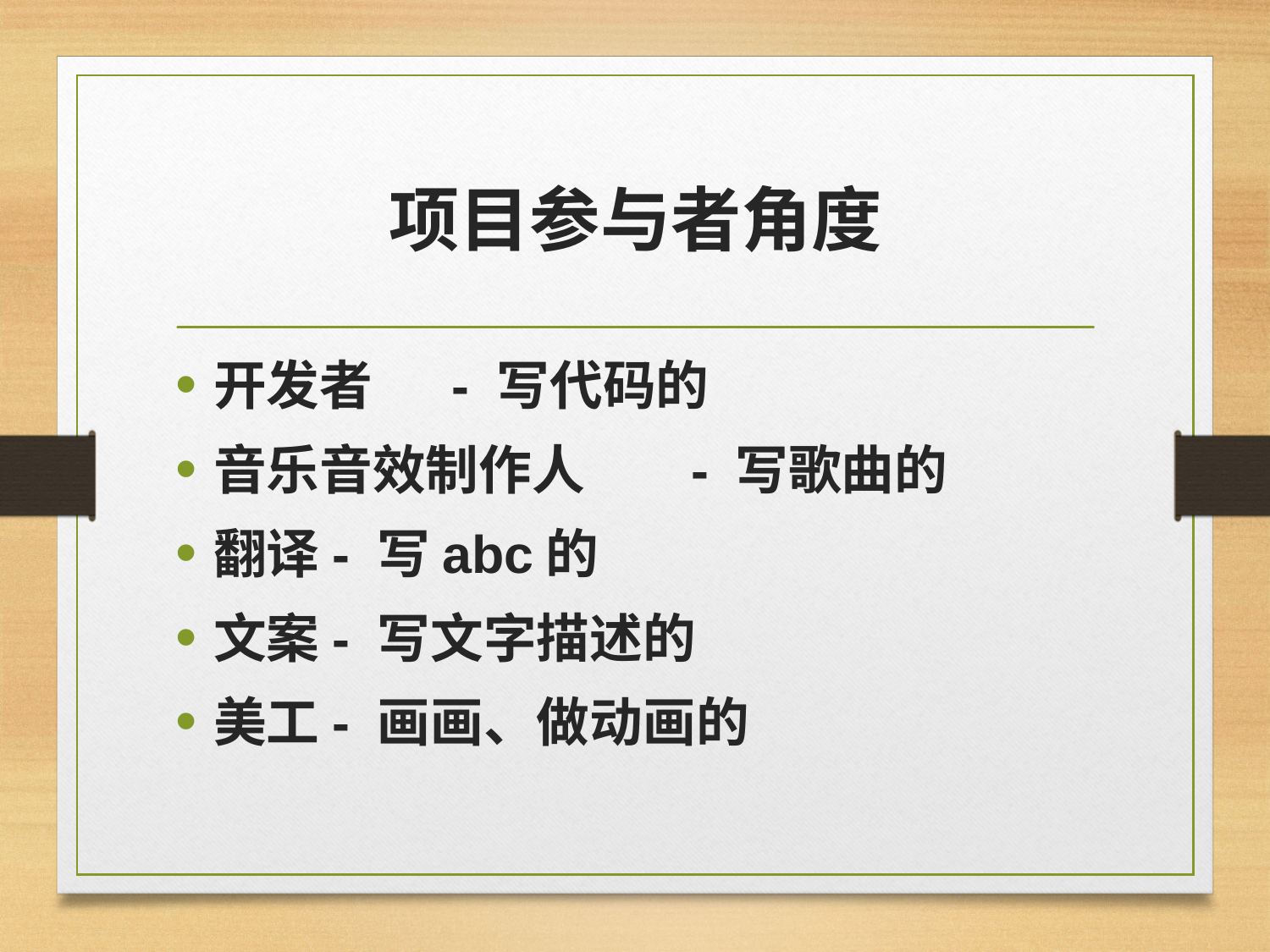

# 项目参与者角度
开发者					- 写代码的
音乐音效制作人		- 写歌曲的
翻译						- 写abc的
文案						- 写文字描述的
美工						- 画画、做动画的